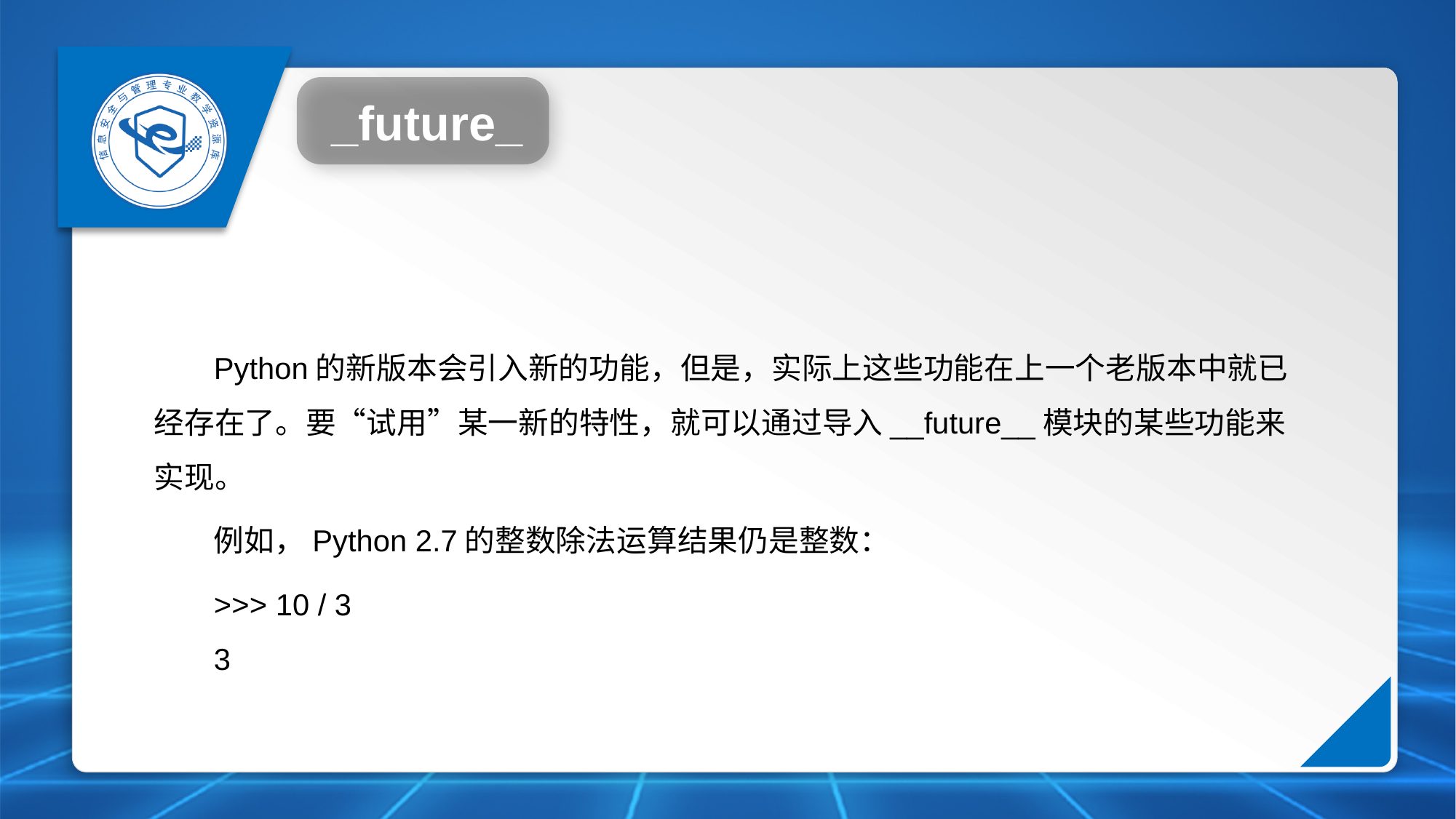

_future_
Python的新版本会引入新的功能，但是，实际上这些功能在上一个老版本中就已经存在了。要“试用”某一新的特性，就可以通过导入__future__模块的某些功能来实现。
例如，Python 2.7的整数除法运算结果仍是整数：
>>> 10 / 3
3